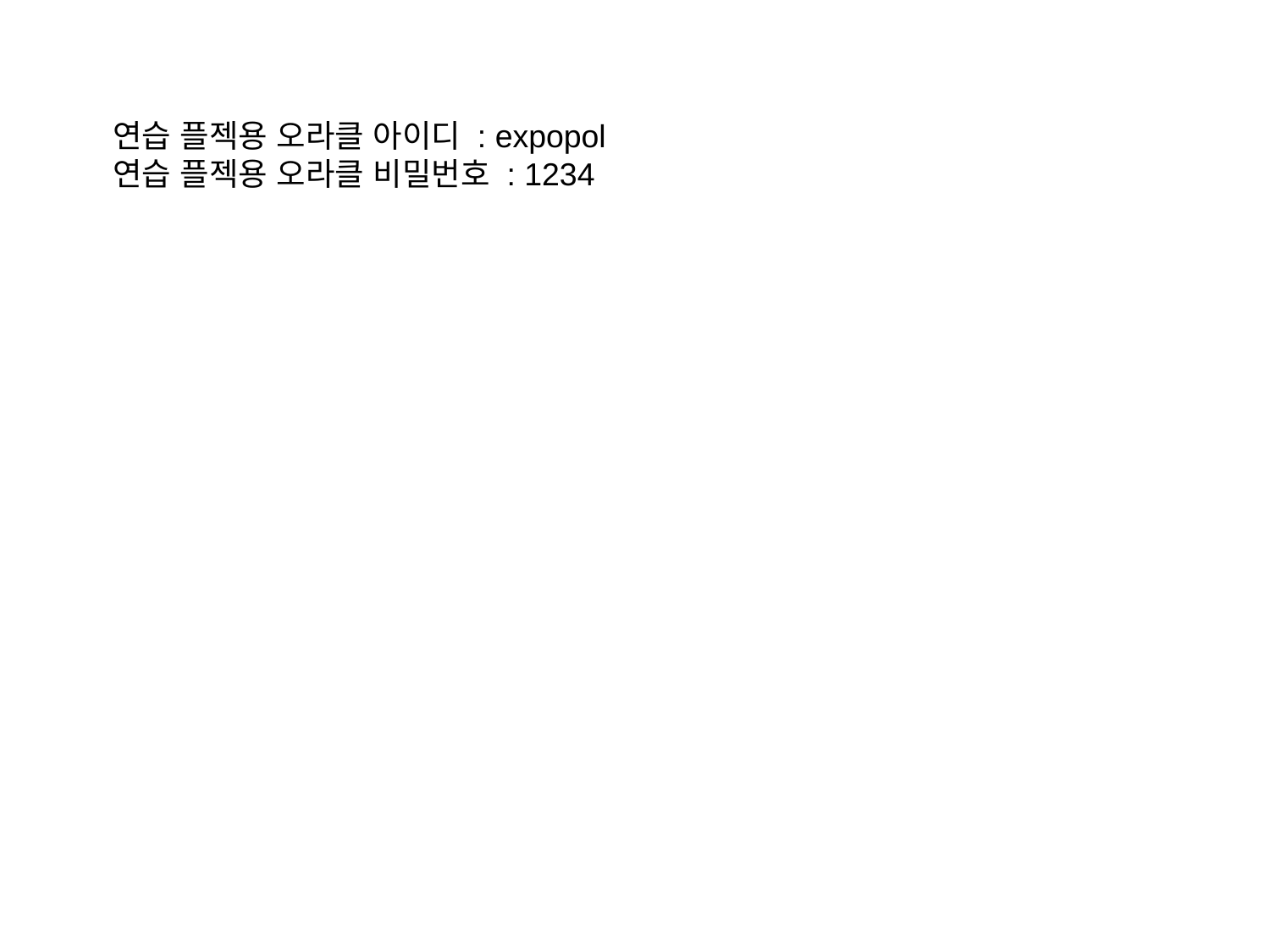

연습 플젝용 오라클 아이디 : expopol
연습 플젝용 오라클 비밀번호 : 1234